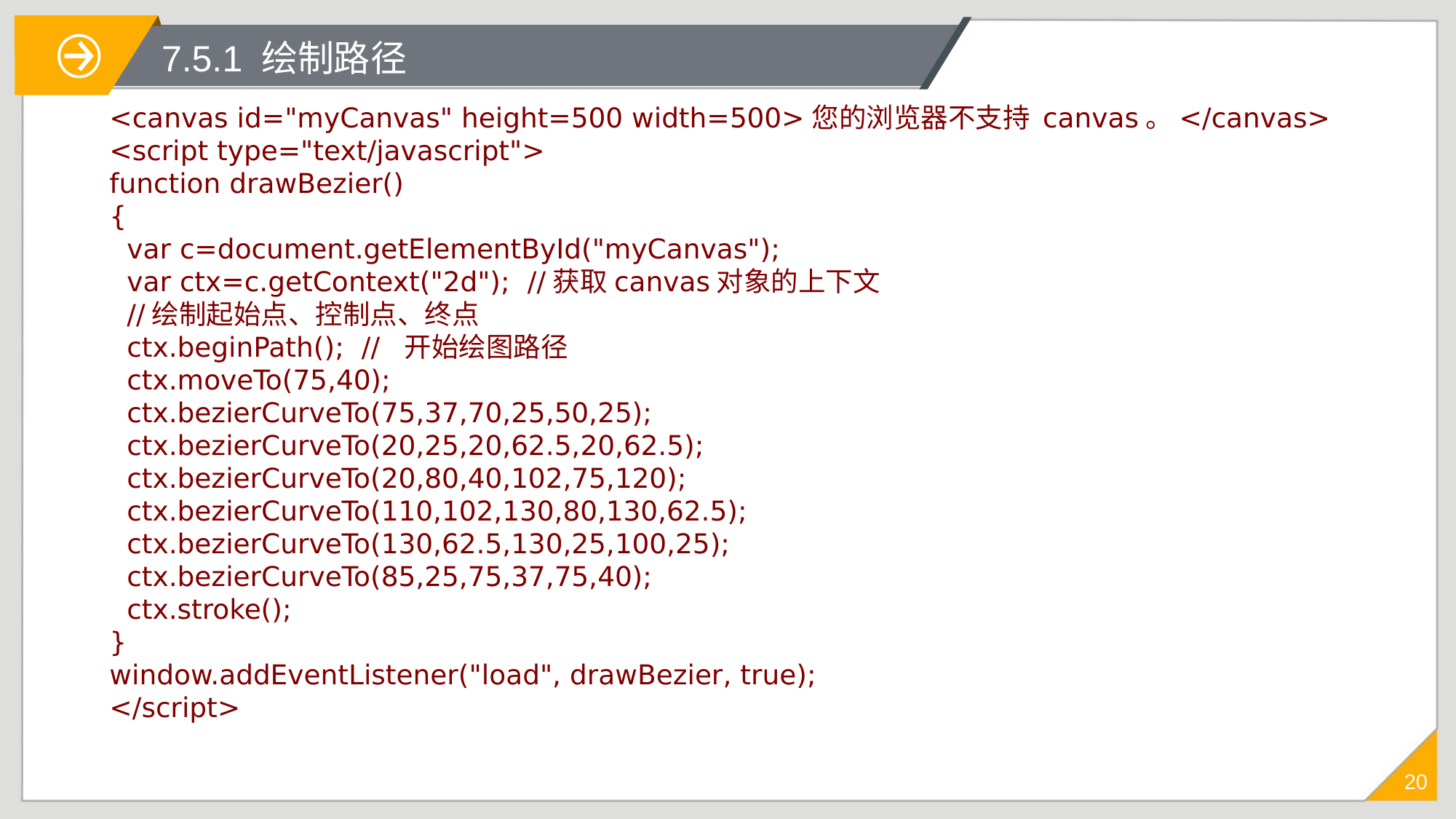

# 7.5.1 绘制路径
<canvas id="myCanvas" height=500 width=500>您的浏览器不支持 canvas。</canvas>
<script type="text/javascript">
function drawBezier()
{
  var c=document.getElementById("myCanvas");
  var ctx=c.getContext("2d");  //获取canvas对象的上下文
  //绘制起始点、控制点、终点
  ctx.beginPath();  //  开始绘图路径
  ctx.moveTo(75,40);
  ctx.bezierCurveTo(75,37,70,25,50,25);
  ctx.bezierCurveTo(20,25,20,62.5,20,62.5);
  ctx.bezierCurveTo(20,80,40,102,75,120);
  ctx.bezierCurveTo(110,102,130,80,130,62.5);
  ctx.bezierCurveTo(130,62.5,130,25,100,25);
  ctx.bezierCurveTo(85,25,75,37,75,40);
  ctx.stroke();
}
window.addEventListener("load", drawBezier, true);
</script>